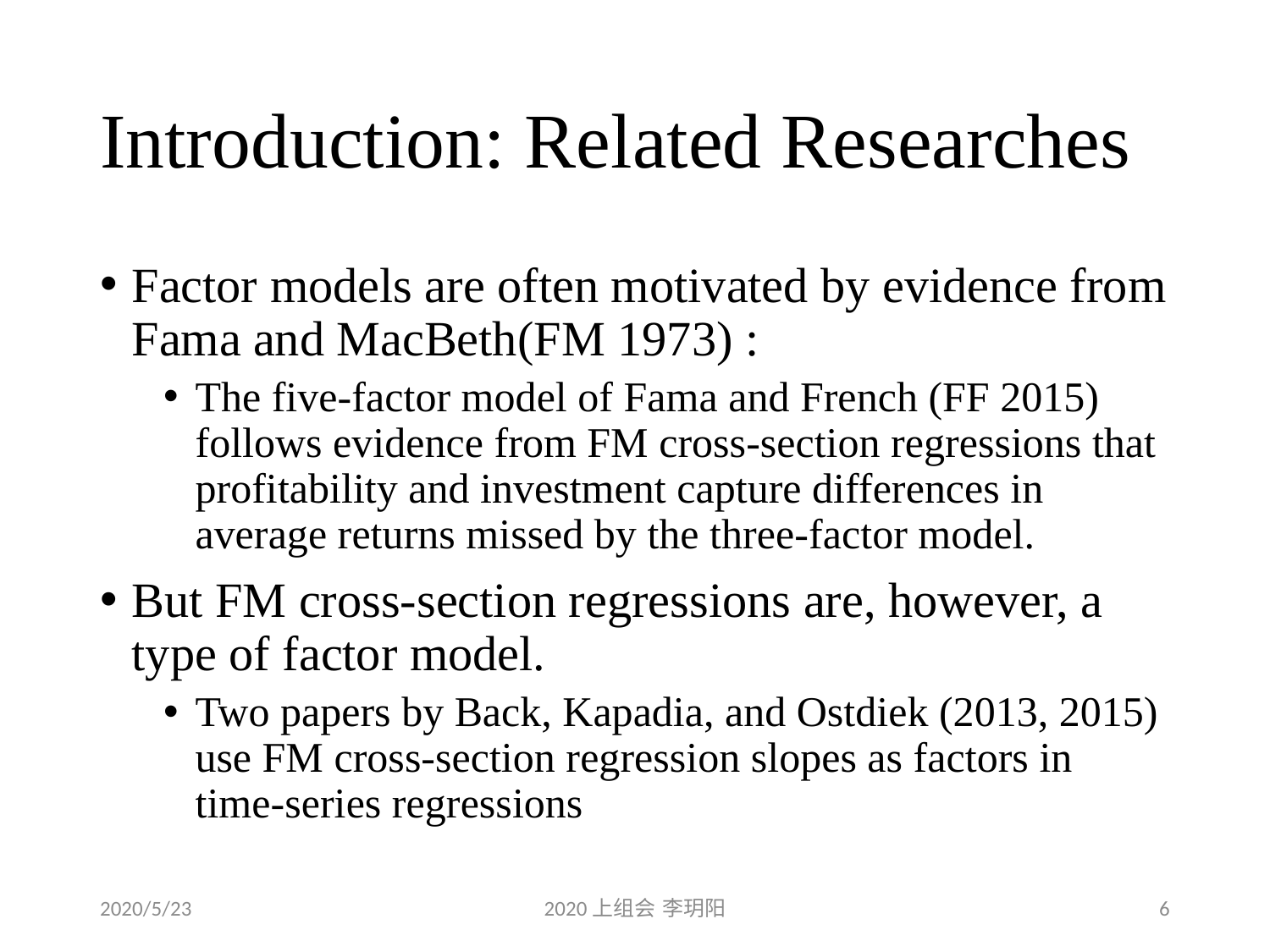

# Introduction: Related Researches
Factor models are often motivated by evidence from Fama and MacBeth(FM 1973) :
The five-factor model of Fama and French (FF 2015) follows evidence from FM cross-section regressions that profitability and investment capture differences in average returns missed by the three-factor model.
But FM cross-section regressions are, however, a type of factor model.
Two papers by Back, Kapadia, and Ostdiek (2013, 2015) use FM cross-section regression slopes as factors in time-series regressions
2020/5/23
2020上组会 李玥阳
6